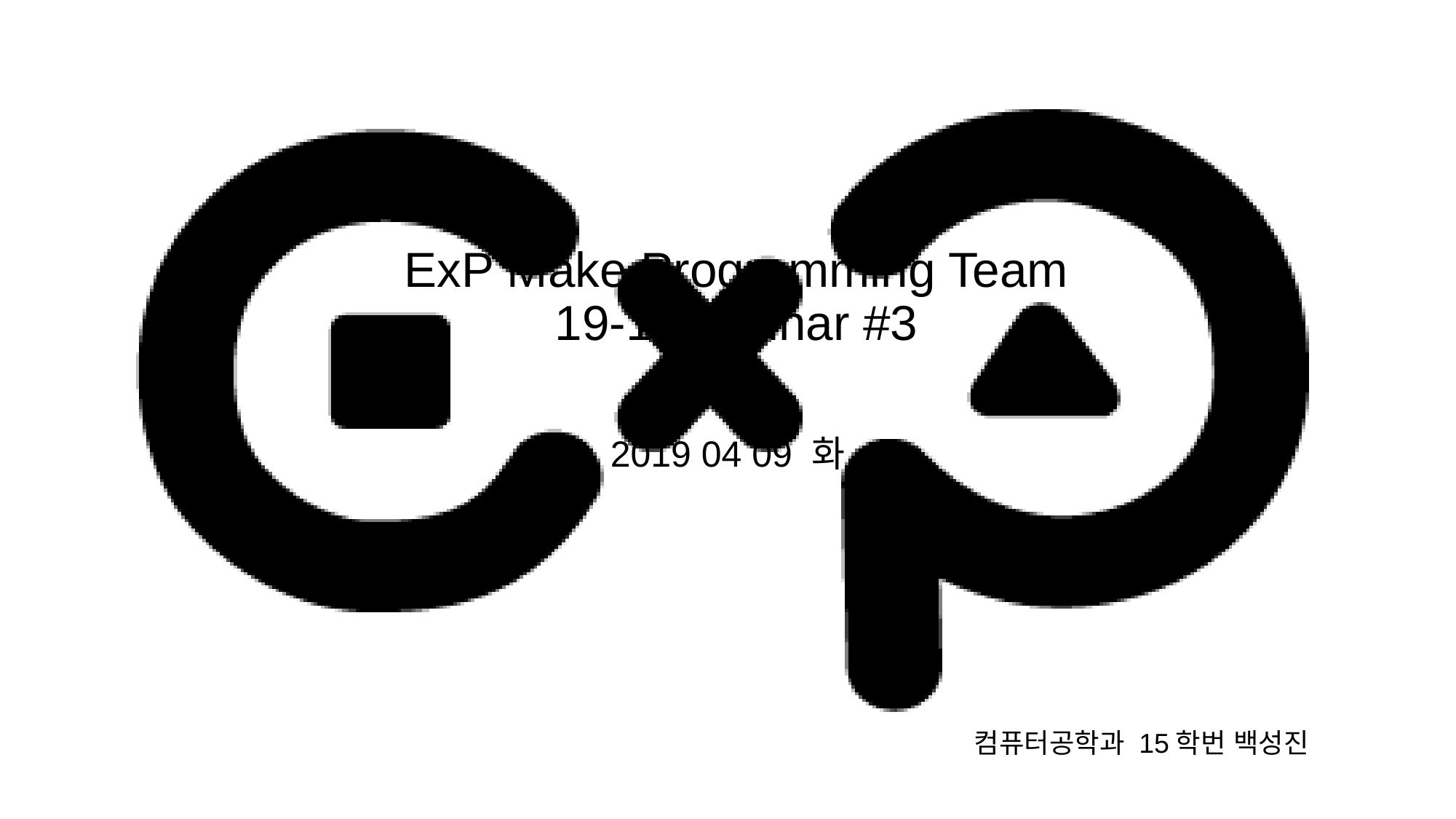

# ExP Make Programming Team 19-1 Seminar #3
2019 04 09 화
컴퓨터공학과 15학번 백성진